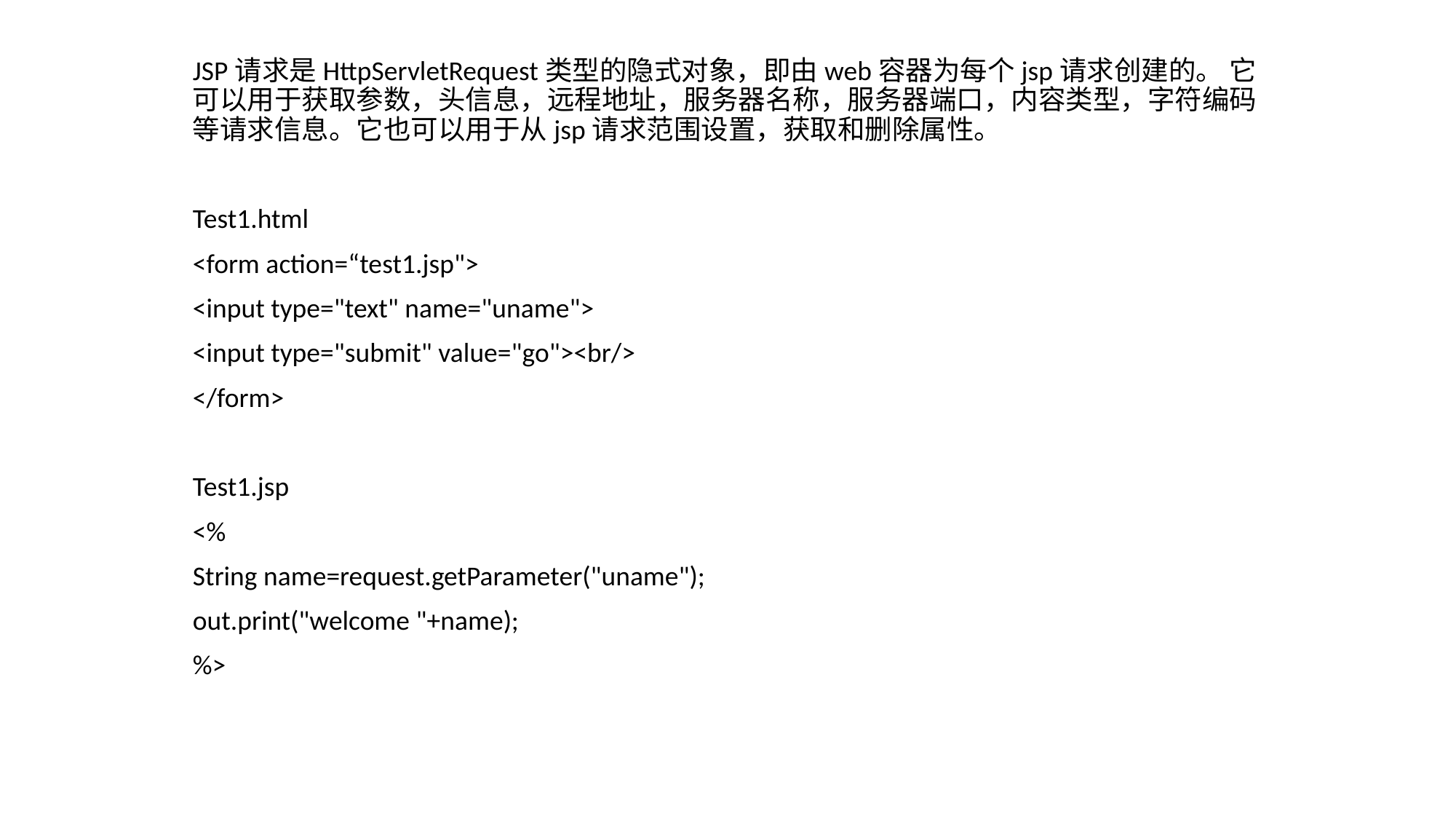

JSP请求是HttpServletRequest类型的隐式对象，即由web容器为每个jsp请求创建的。 它可以用于获取参数，头信息，远程地址，服务器名称，服务器端口，内容类型，字符编码等请求信息。它也可以用于从jsp请求范围设置，获取和删除属性。

Test1.html
<form action=“test1.jsp">
<input type="text" name="uname">
<input type="submit" value="go"><br/>
</form>

Test1.jsp
<%
String name=request.getParameter("uname");
out.print("welcome "+name);
%>